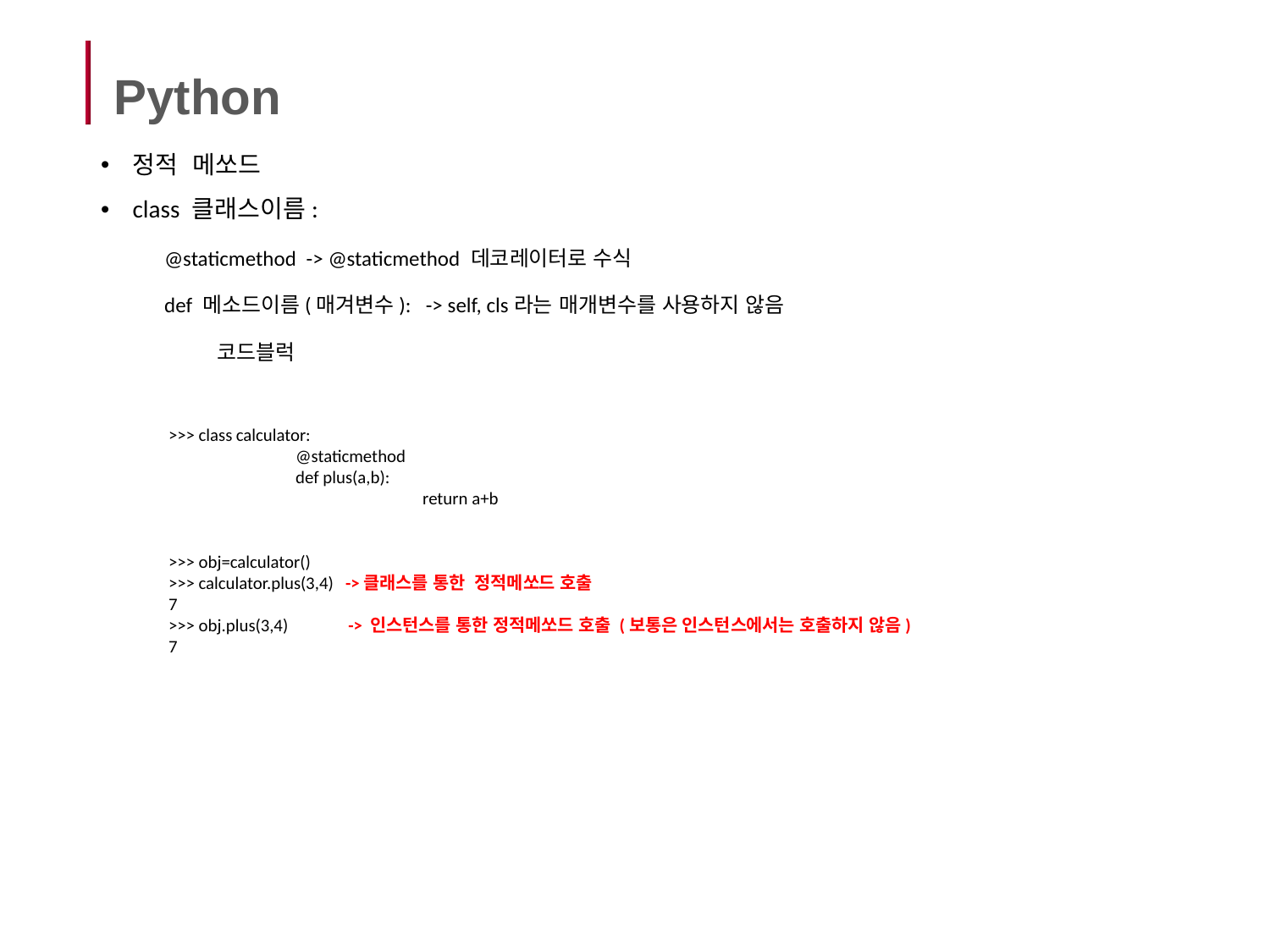

정적  메쏘드
class 클래스이름:
@staticmethod  -> @staticmethod 데코레이터로 수식
def 메소드이름(매겨변수):   -> self, cls라는 매개변수를 사용하지 않음
        코드블럭

>>> class calculator:
	@staticmethod
	def plus(a,b):
		return a+b

>>> obj=calculator()
>>> calculator.plus(3,4)   ->클래스를 통한  정적메쏘드 호출
7
>>> obj.plus(3,4)               -> 인스턴스를 통한 정적메쏘드 호출 (보통은 인스턴스에서는 호출하지 않음)
7